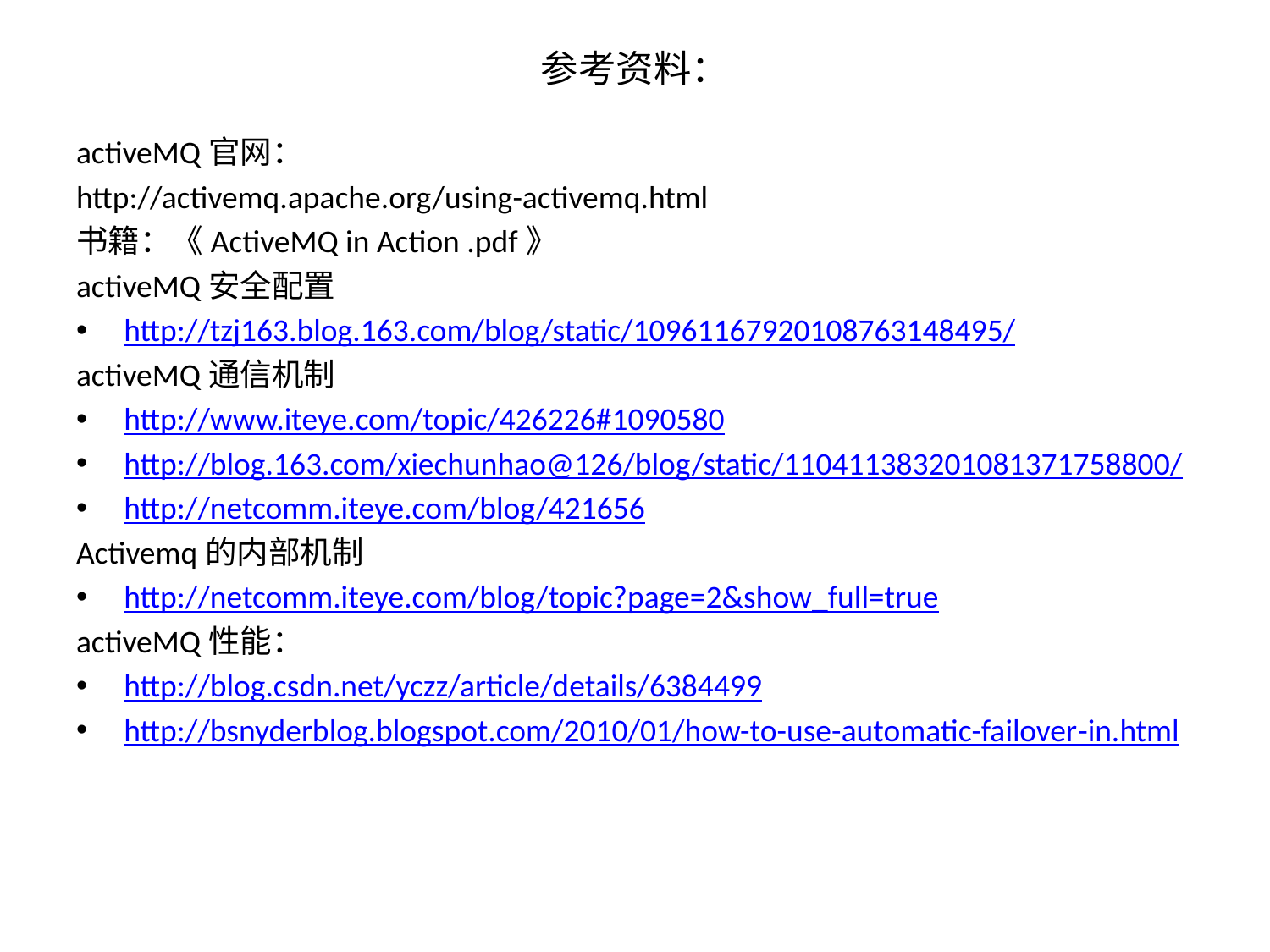

# 参考资料：
activeMQ官网：
http://activemq.apache.org/using-activemq.html
书籍：《ActiveMQ in Action .pdf》
activeMQ安全配置
http://tzj163.blog.163.com/blog/static/10961167920108763148495/
activeMQ通信机制
http://www.iteye.com/topic/426226#1090580
http://blog.163.com/xiechunhao@126/blog/static/110411383201081371758800/
http://netcomm.iteye.com/blog/421656
Activemq的内部机制
http://netcomm.iteye.com/blog/topic?page=2&show_full=true
activeMQ性能：
http://blog.csdn.net/yczz/article/details/6384499
http://bsnyderblog.blogspot.com/2010/01/how-to-use-automatic-failover-in.html